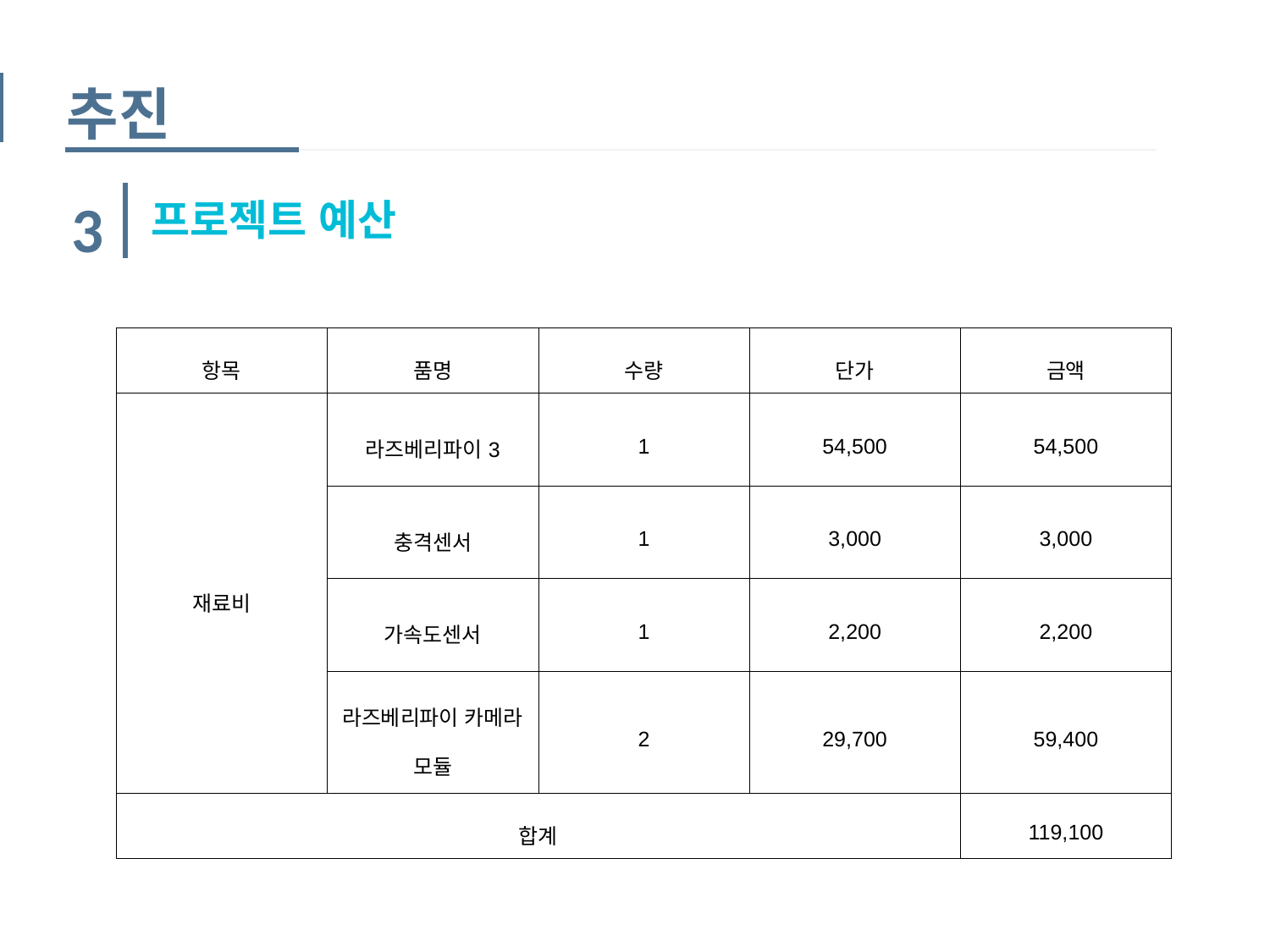

추진
3

프로젝트 예산
| 항목 | 품명 | 수량 | 단가 | 금액 |
| --- | --- | --- | --- | --- |
| 재료비 | 라즈베리파이3 | 1 | 54,500 | 54,500 |
|  | 충격센서 | 1 | 3,000 | 3,000 |
|  | 가속도센서 | 1 | 2,200 | 2,200 |
|  | 라즈베리파이 카메라 모듈 | 2 | 29,700 | 59,400 |
| 합계 |  |  |  | 119,100 |